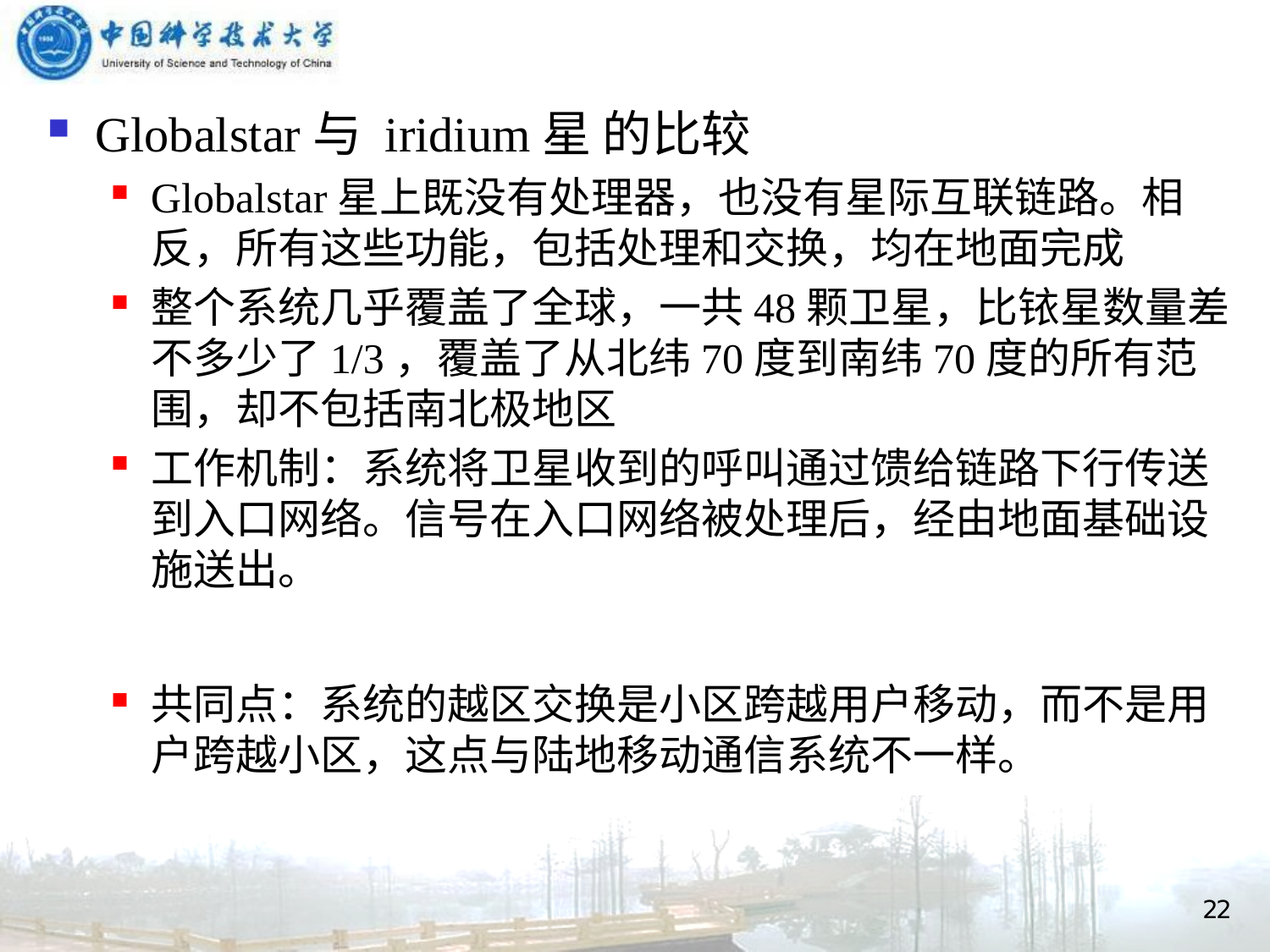

Globalstar与 iridium星 的比较
Globalstar星上既没有处理器，也没有星际互联链路。相反，所有这些功能，包括处理和交换，均在地面完成
整个系统几乎覆盖了全球，一共48颗卫星，比铱星数量差不多少了1/3，覆盖了从北纬70度到南纬70度的所有范围，却不包括南北极地区
工作机制：系统将卫星收到的呼叫通过馈给链路下行传送到入口网络。信号在入口网络被处理后，经由地面基础设施送出。

共同点：系统的越区交换是小区跨越用户移动，而不是用户跨越小区，这点与陆地移动通信系统不一样。

22